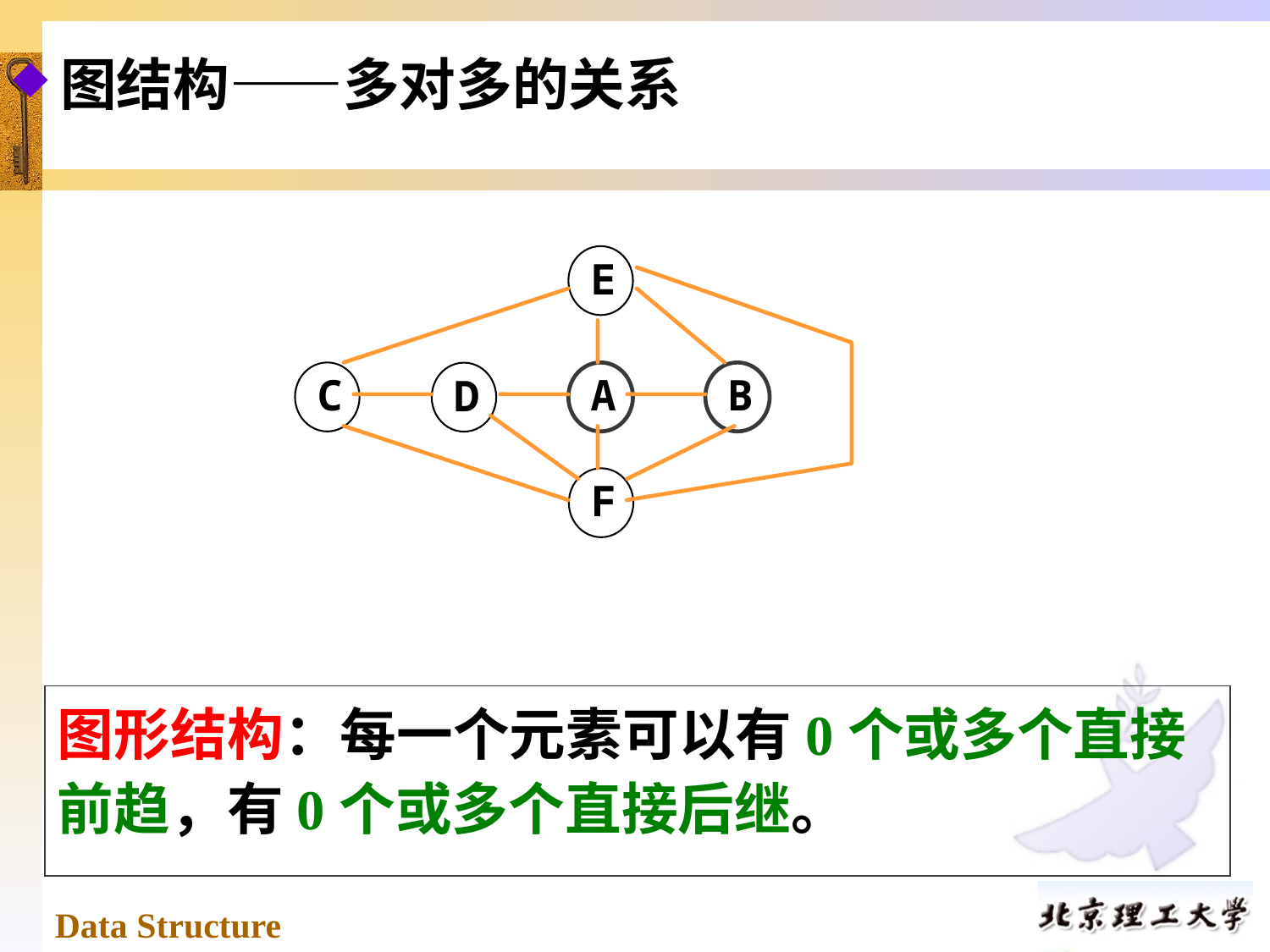

图结构——多对多的关系

E

C

A

B

D

F
图形结构：每一个元素可以有0个或多个直接前趋，有0个或多个直接后继。